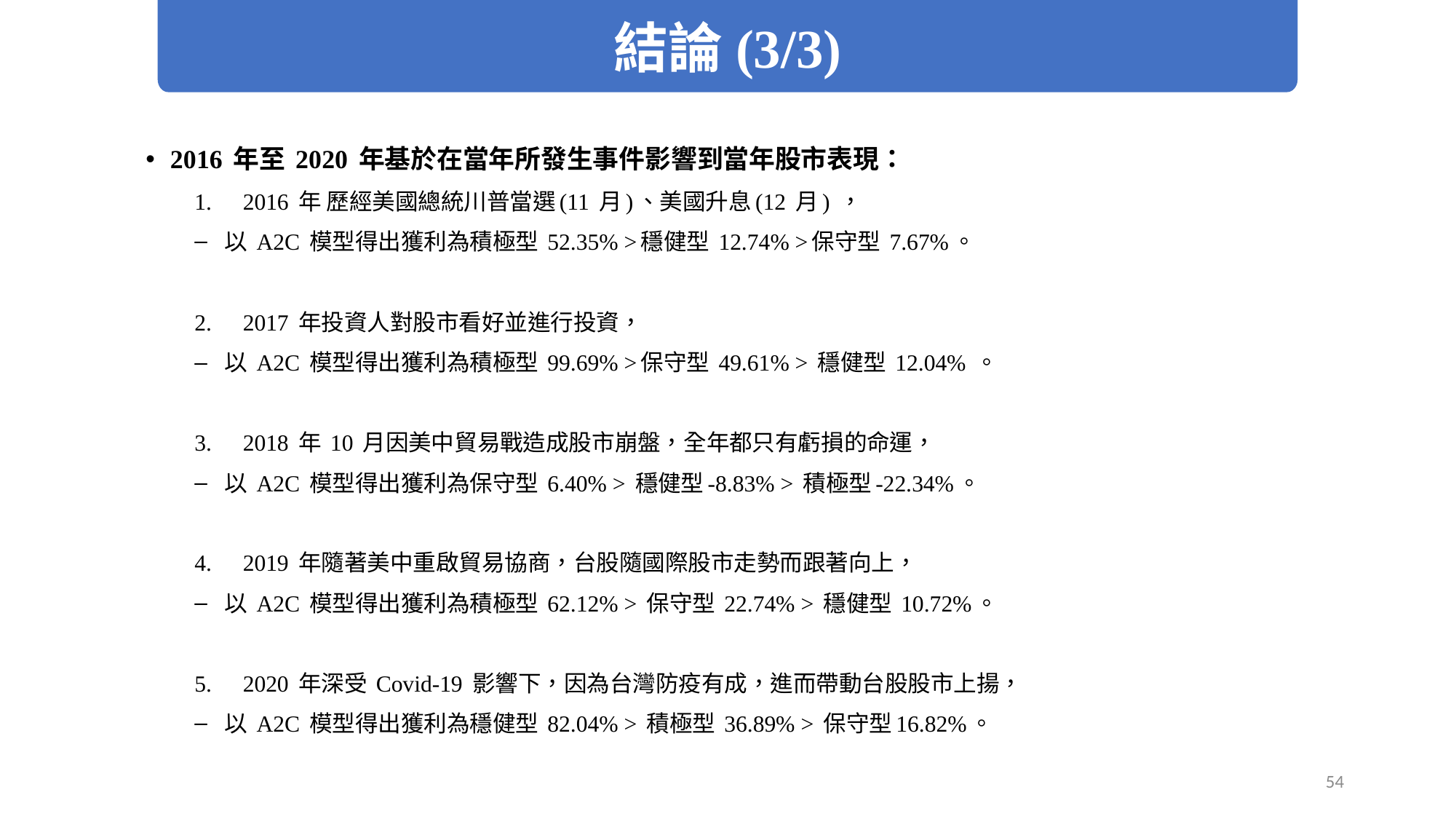

結論(3/3)
2016 年至 2020 年基於在當年所發生事件影響到當年股市表現：
2016 年 歷經美國總統川普當選(11 月)、美國升息(12 月) ，
以 A2C 模型得出獲利為積極型 52.35% >穩健型 12.74% >保守型 7.67%。

2017 年投資人對股市看好並進行投資，
以 A2C 模型得出獲利為積極型 99.69% >保守型 49.61% > 穩健型 12.04% 。

2018 年 10 月因美中貿易戰造成股市崩盤，全年都只有虧損的命運，
以 A2C 模型得出獲利為保守型 6.40% > 穩健型-8.83% > 積極型-22.34%。

2019 年隨著美中重啟貿易協商，台股隨國際股市走勢而跟著向上，
以 A2C 模型得出獲利為積極型 62.12% > 保守型 22.74% > 穩健型 10.72%。

2020 年深受 Covid-19 影響下，因為台灣防疫有成，進而帶動台股股市上揚，
以 A2C 模型得出獲利為穩健型 82.04% > 積極型 36.89% > 保守型16.82%。
54